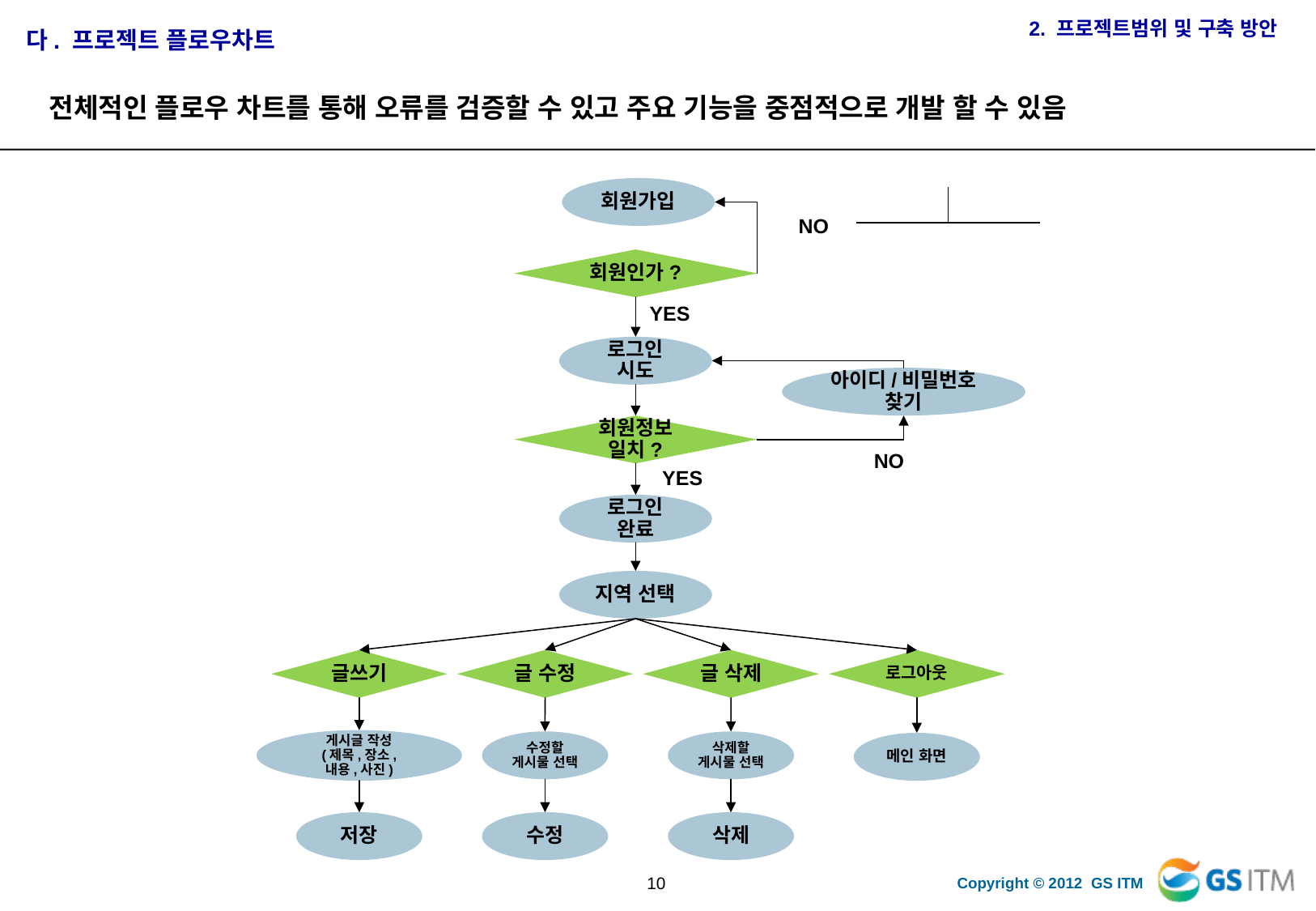

2. 프로젝트범위 및 구축 방안
다. 프로젝트 플로우차트
전체적인 플로우 차트를 통해 오류를 검증할 수 있고 주요 기능을 중점적으로 개발 할 수 있음
회원가입
NO
회원인가?
YES
로그인
시도
아이디/비밀번호 찾기
회원정보
일치?
NO
YES
로그인 완료
지역 선택
글쓰기
글 수정
글 삭제
로그아웃
게시글 작성
(제목,장소,
내용,사진)
수정할 게시물 선택
삭제할 게시물 선택
메인 화면
저장
수정
삭제
10